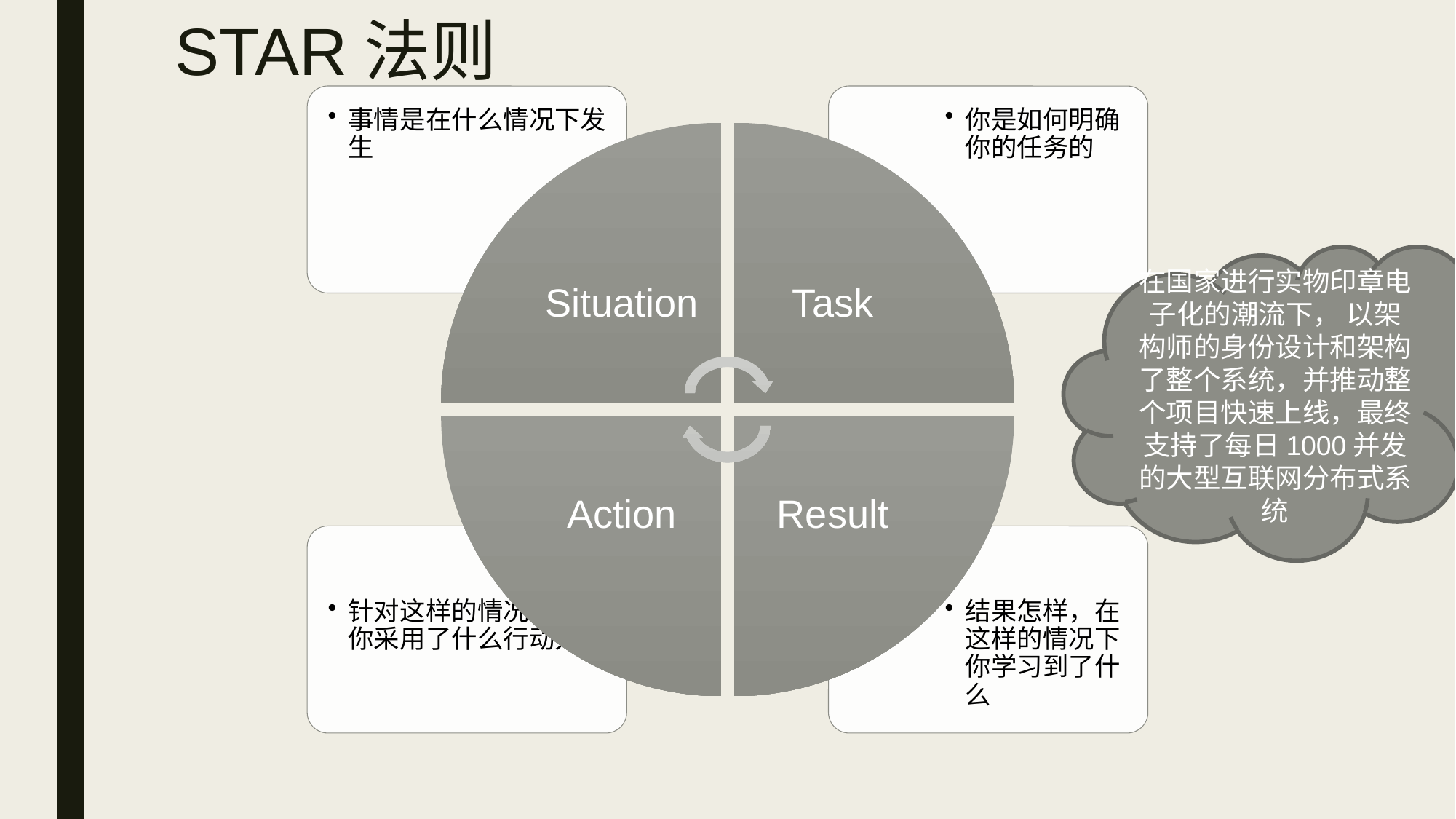

# STAR法则
结果怎样，在这样的情况下你学习到了什么
针对这样的情况分析，你采用了什么行动方式
你是如何明确你的任务的
事情是在什么情况下发生
Situation
Task
Result
Action
在国家进行实物印章电子化的潮流下， 以架构师的身份设计和架构了整个系统，并推动整个项目快速上线，最终支持了每日1000并发的大型互联网分布式系统